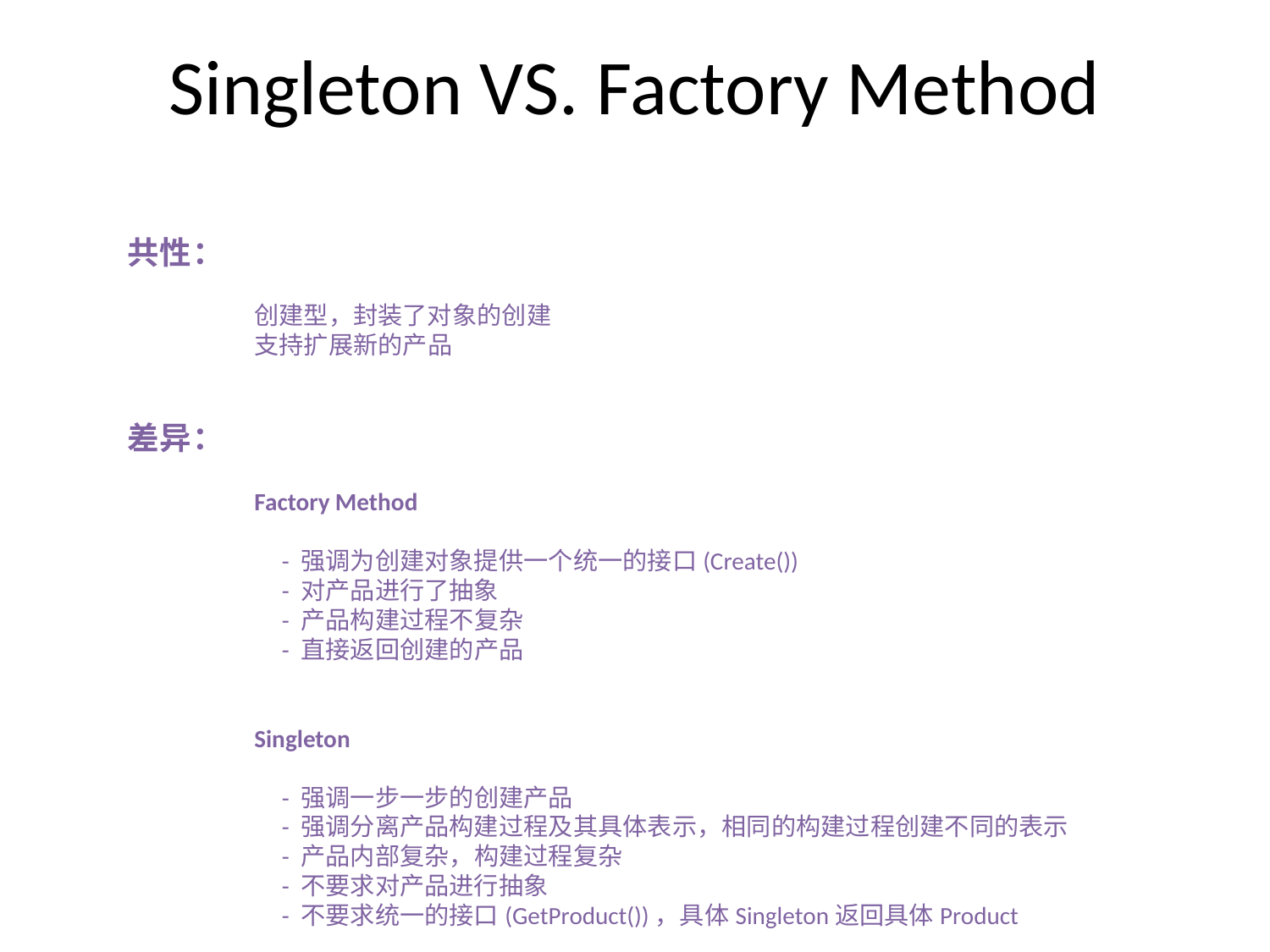

Singleton VS. Factory Method
共性：

	创建型，封装了对象的创建
	支持扩展新的产品

差异：

	Factory Method
	     - 强调为创建对象提供一个统一的接口(Create())
	     - 对产品进行了抽象
	     - 产品构建过程不复杂
	     - 直接返回创建的产品

	Singleton

	     - 强调一步一步的创建产品
	     - 强调分离产品构建过程及其具体表示，相同的构建过程创建不同的表示
	     - 产品内部复杂，构建过程复杂
	     - 不要求对产品进行抽象
	     - 不要求统一的接口(GetProduct())，具体Singleton返回具体Product